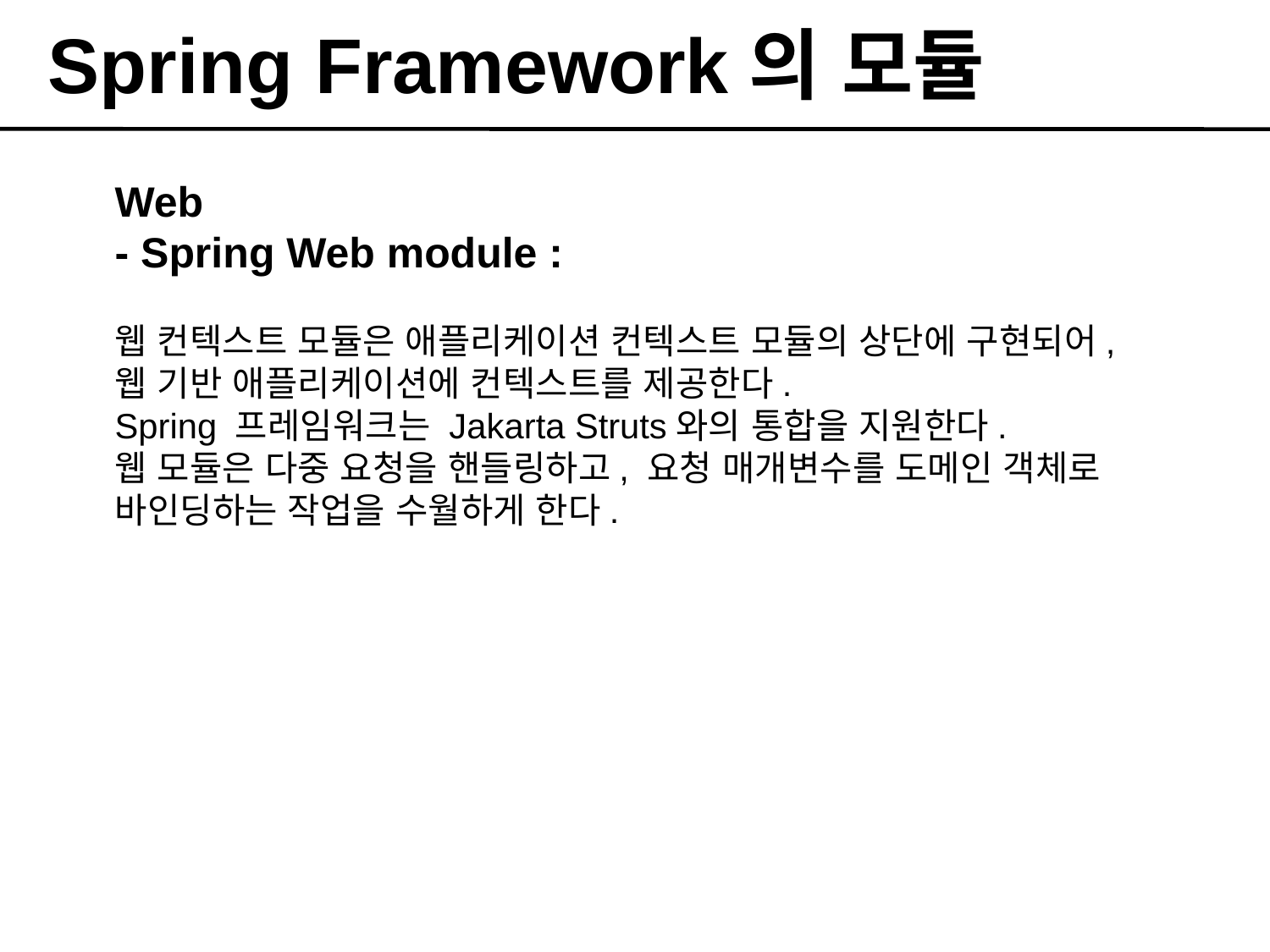

Spring Framework의 모듈
Web
- Spring Web module :

웹 컨텍스트 모듈은 애플리케이션 컨텍스트 모듈의 상단에 구현되어,
웹 기반 애플리케이션에 컨텍스트를 제공한다.
Spring 프레임워크는 Jakarta Struts와의 통합을 지원한다.
웹 모듈은 다중 요청을 핸들링하고, 요청 매개변수를 도메인 객체로
바인딩하는 작업을 수월하게 한다.